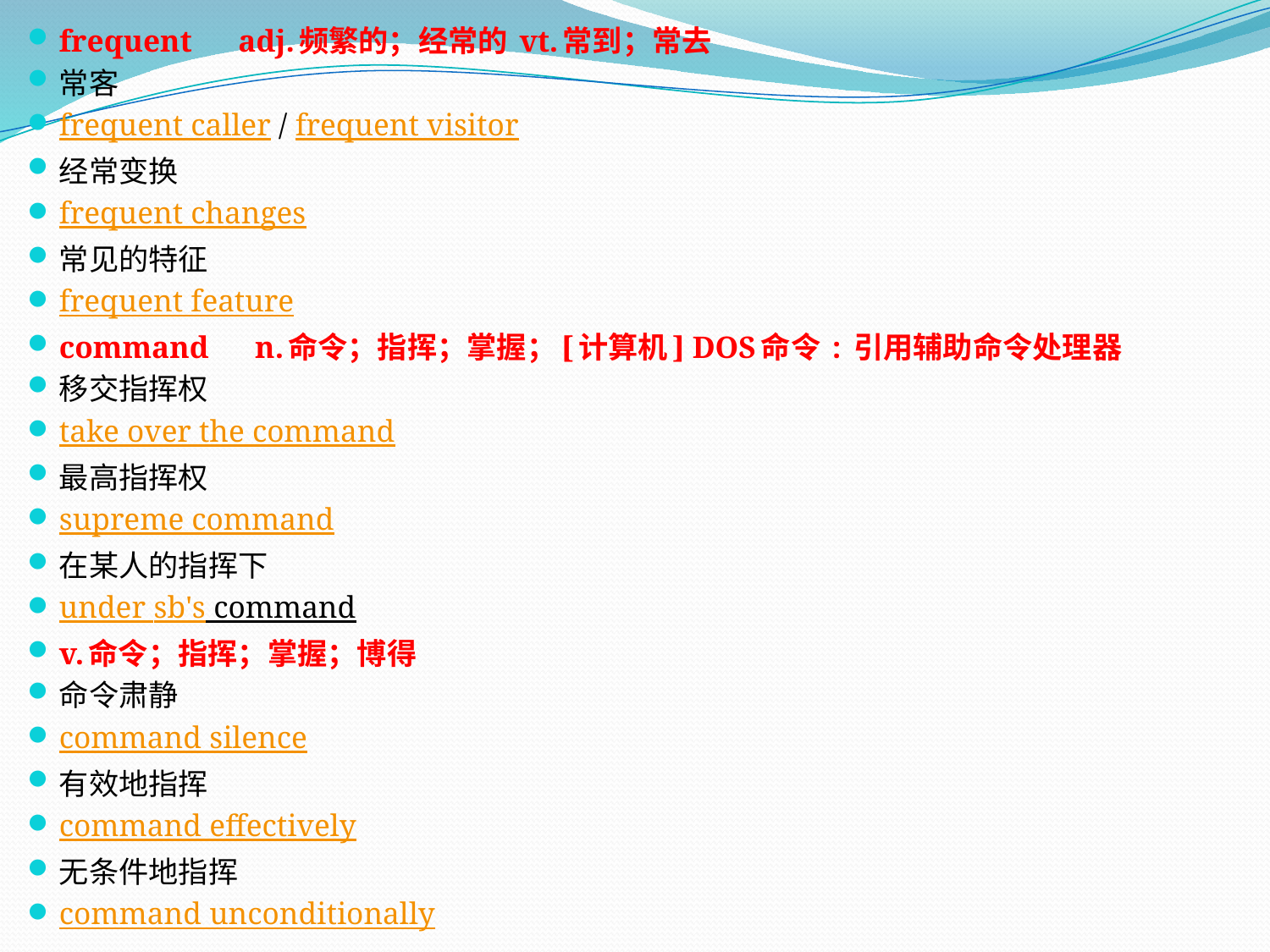

frequent　 adj.频繁的；经常的 vt.常到；常去
常客
frequent caller / frequent visitor
经常变换
frequent changes
常见的特征
frequent feature
command　 n.命令；指挥；掌握；[计算机] DOS命令 : 引用辅助命令处理器
移交指挥权
take over the command
最高指挥权
supreme command
在某人的指挥下
under sb's command
v.命令；指挥；掌握；博得
命令肃静
command silence
有效地指挥
command effectively
无条件地指挥
command unconditionally